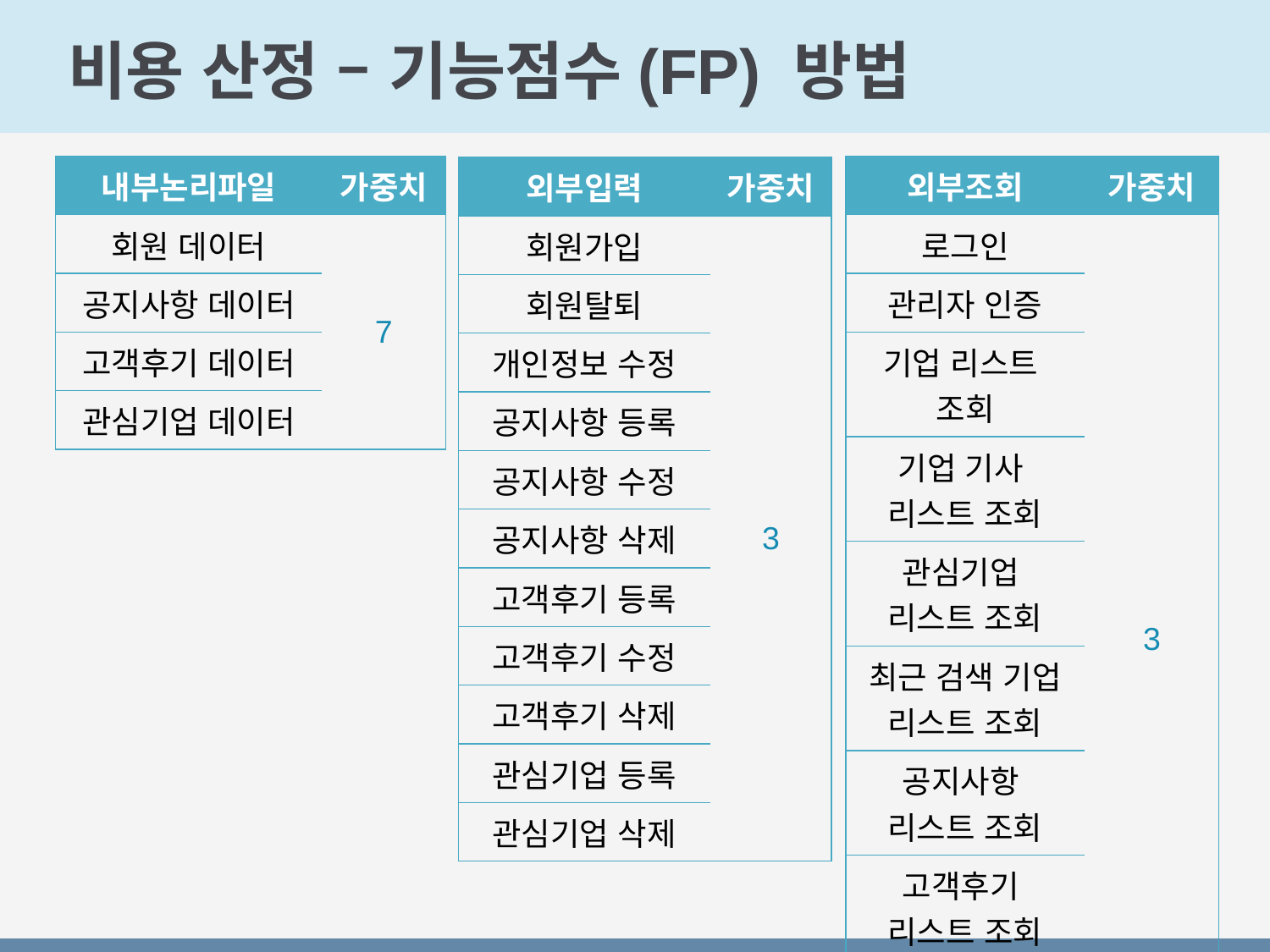

# 비용 산정 – 기능점수(FP) 방법
| 내부논리파일 | 가중치 |
| --- | --- |
| 회원 데이터 | 7 |
| 공지사항 데이터 |  |
| 고객후기 데이터 |  |
| 관심기업 데이터 |  |
| 외부조회 | 가중치 |
| --- | --- |
| 로그인 | 3 |
| 관리자 인증 |  |
| 기업 리스트 조회 |  |
| 기업 기사 리스트 조회 |  |
| 관심기업 리스트 조회 |  |
| 최근 검색 기업 리스트 조회 |  |
| 공지사항 리스트 조회 |  |
| 고객후기 리스트 조회 |  |
| 내가 쓴 글 목록조회 |  |
| 외부입력 | 가중치 |
| --- | --- |
| 회원가입 | 3 |
| 회원탈퇴 |  |
| 개인정보 수정 |  |
| 공지사항 등록 |  |
| 공지사항 수정 |  |
| 공지사항 삭제 |  |
| 고객후기 등록 |  |
| 고객후기 수정 |  |
| 고객후기 삭제 |  |
| 관심기업 등록 |  |
| 관심기업 삭제 |  |